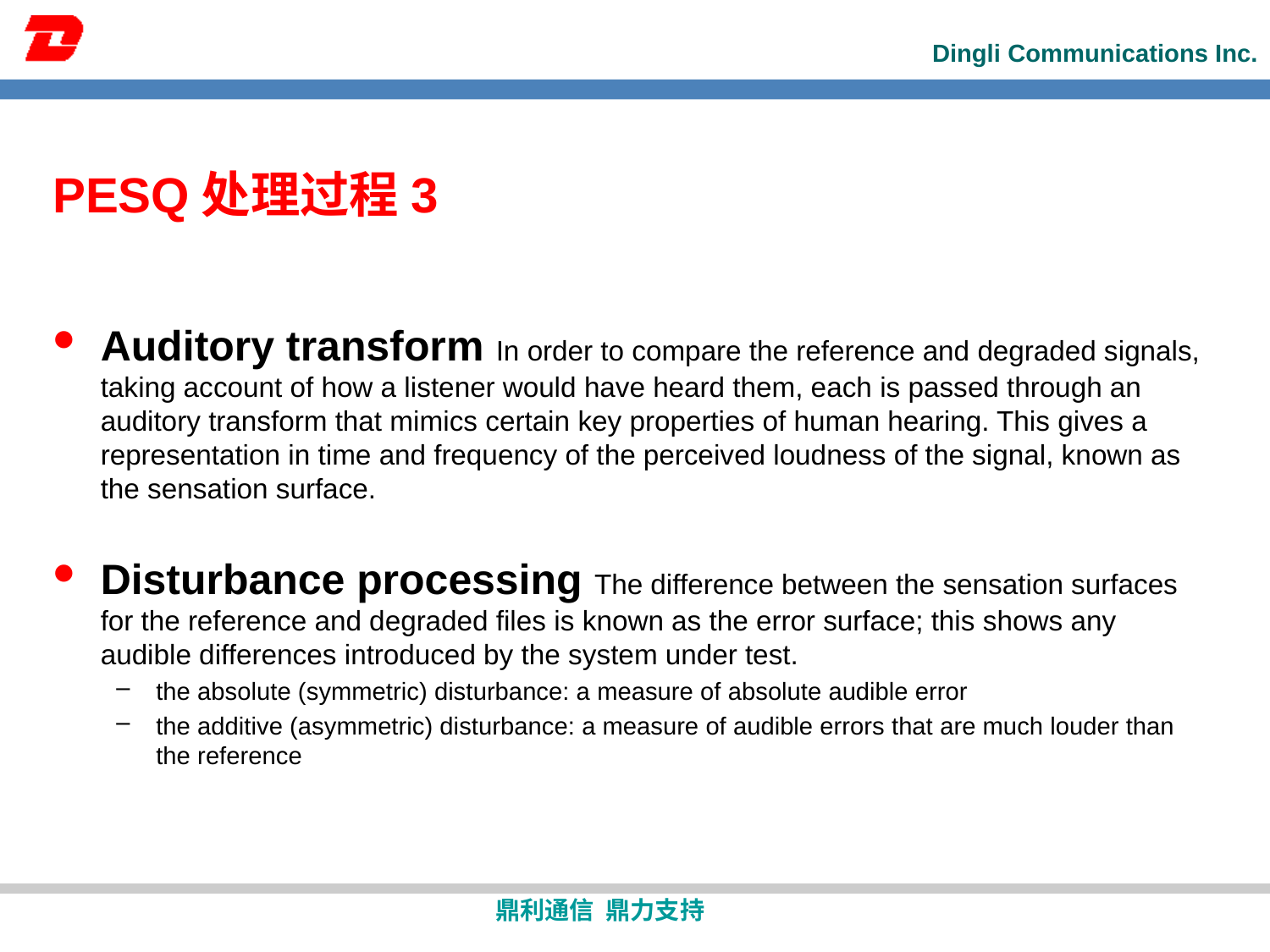

# PESQ处理过程3
Auditory transform In order to compare the reference and degraded signals, taking account of how a listener would have heard them, each is passed through an auditory transform that mimics certain key properties of human hearing. This gives a representation in time and frequency of the perceived loudness of the signal, known as the sensation surface.

Disturbance processing The difference between the sensation surfaces for the reference and degraded files is known as the error surface; this shows any audible differences introduced by the system under test.
the absolute (symmetric) disturbance: a measure of absolute audible error
the additive (asymmetric) disturbance: a measure of audible errors that are much louder than the reference